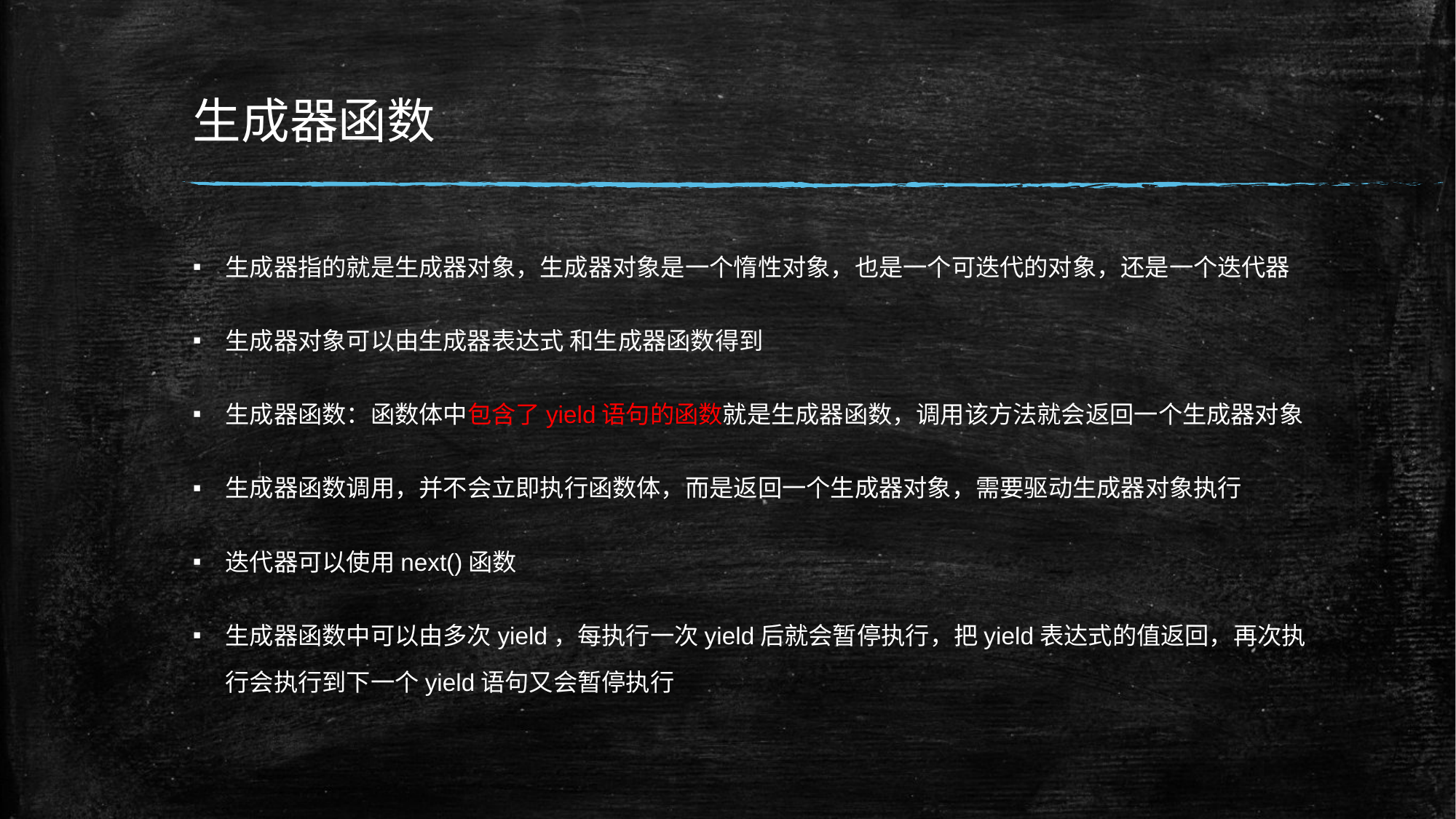

# 生成器函数
生成器指的就是生成器对象，生成器对象是一个惰性对象，也是一个可迭代的对象，还是一个迭代器
生成器对象可以由生成器表达式 和生成器函数得到
生成器函数：函数体中包含了yield语句的函数就是生成器函数，调用该方法就会返回一个生成器对象
生成器函数调用，并不会立即执行函数体，而是返回一个生成器对象，需要驱动生成器对象执行
迭代器可以使用next()函数
生成器函数中可以由多次yield，每执行一次yield后就会暂停执行，把yield表达式的值返回，再次执行会执行到下一个yield语句又会暂停执行